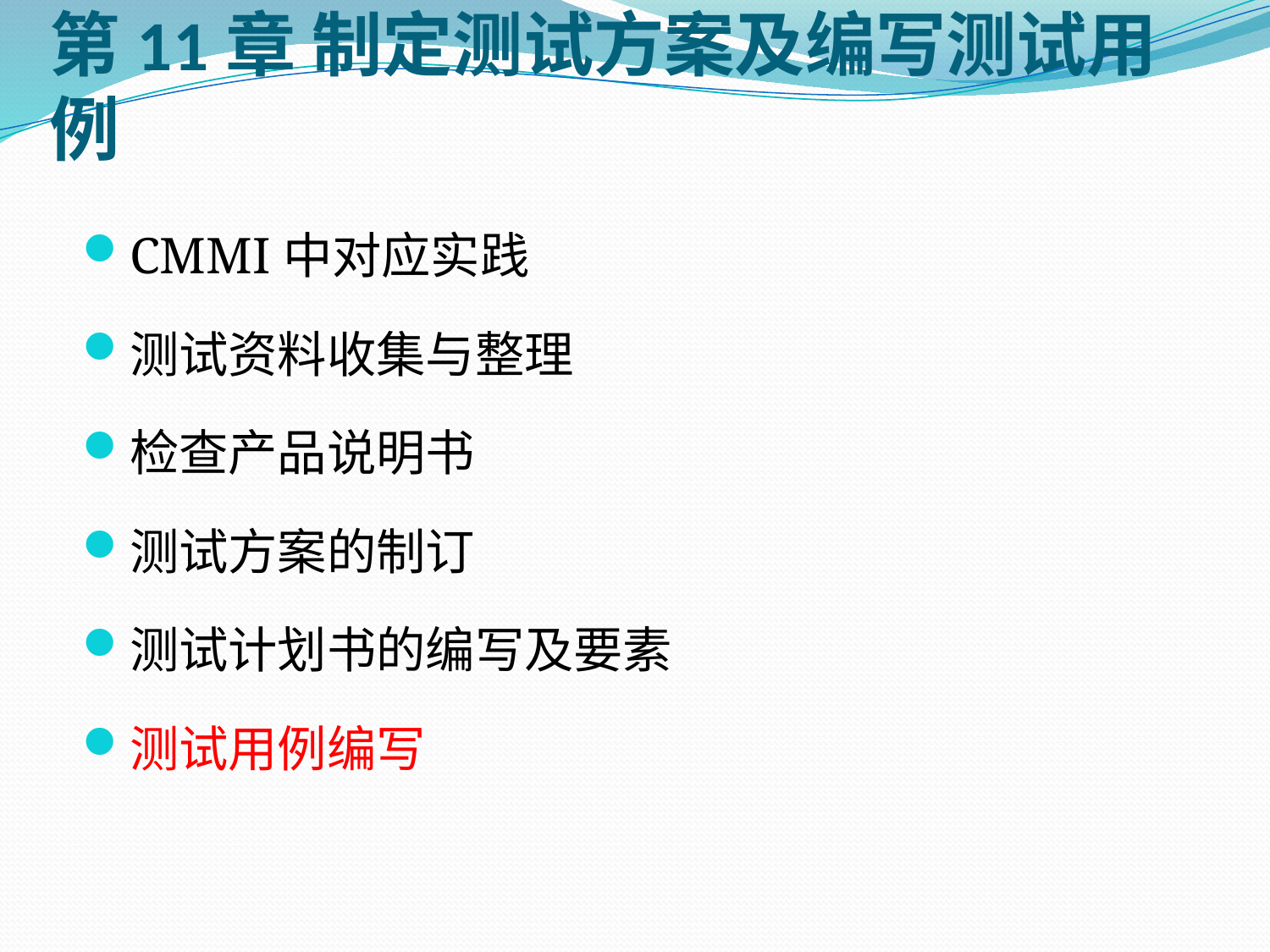

# 第11章 制定测试方案及编写测试用例
CMMI中对应实践
测试资料收集与整理
检查产品说明书
测试方案的制订
测试计划书的编写及要素
测试用例编写